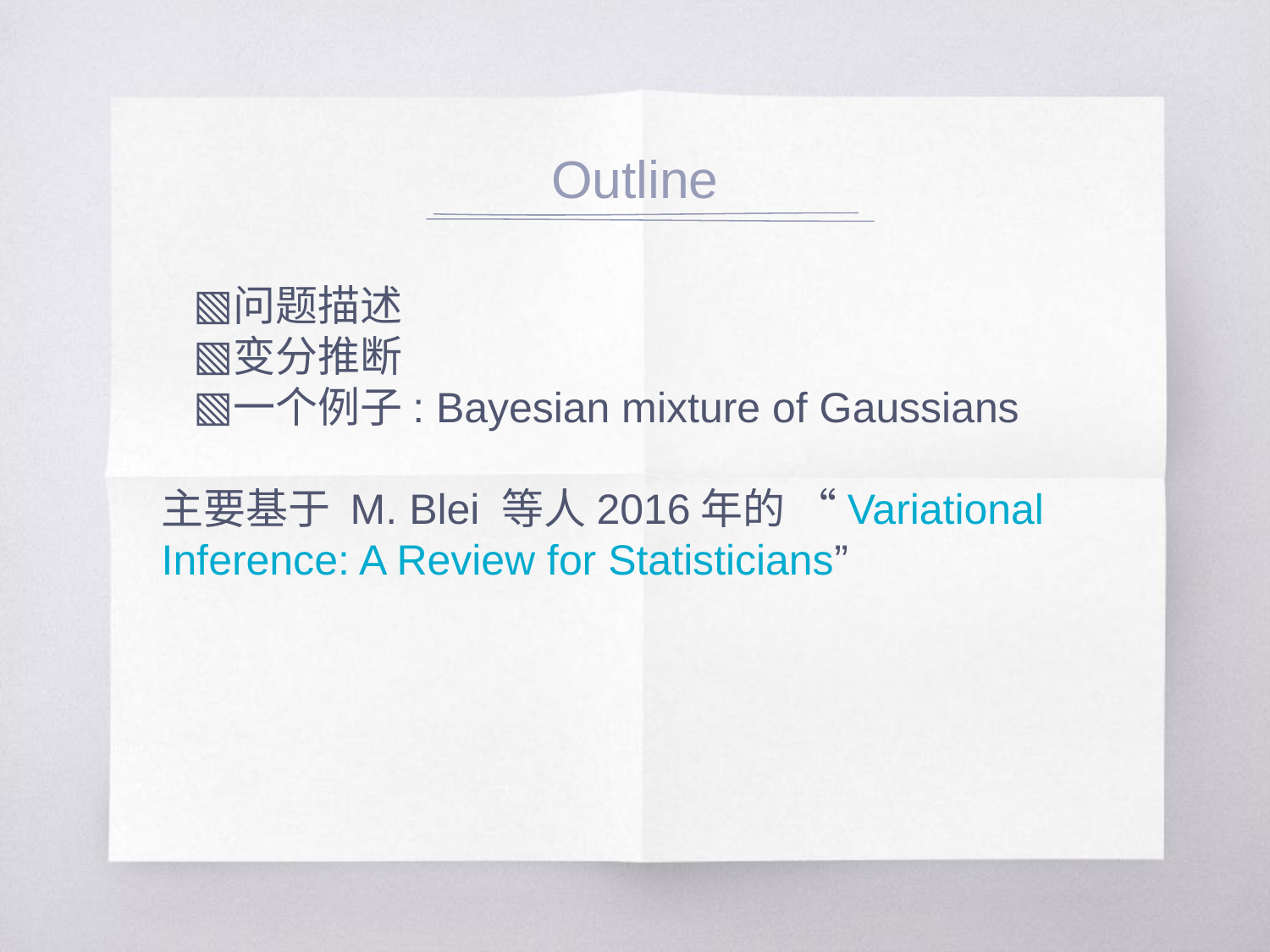

# Outline
问题描述
变分推断
一个例子: Bayesian mixture of Gaussians

主要基于 M. Blei 等人2016年的 “Variational Inference: A Review for Statisticians”